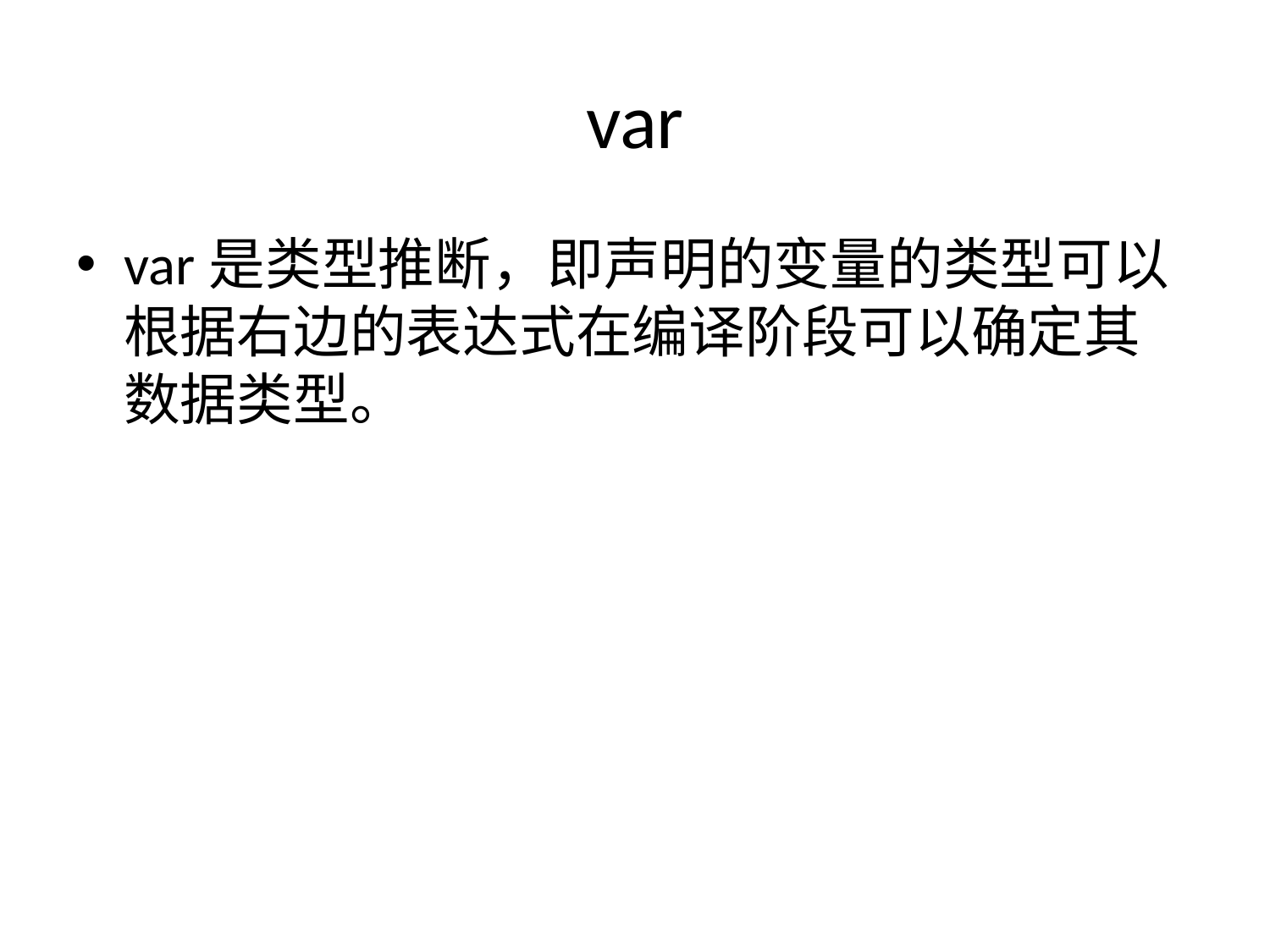

# var
var是类型推断，即声明的变量的类型可以根据右边的表达式在编译阶段可以确定其数据类型。